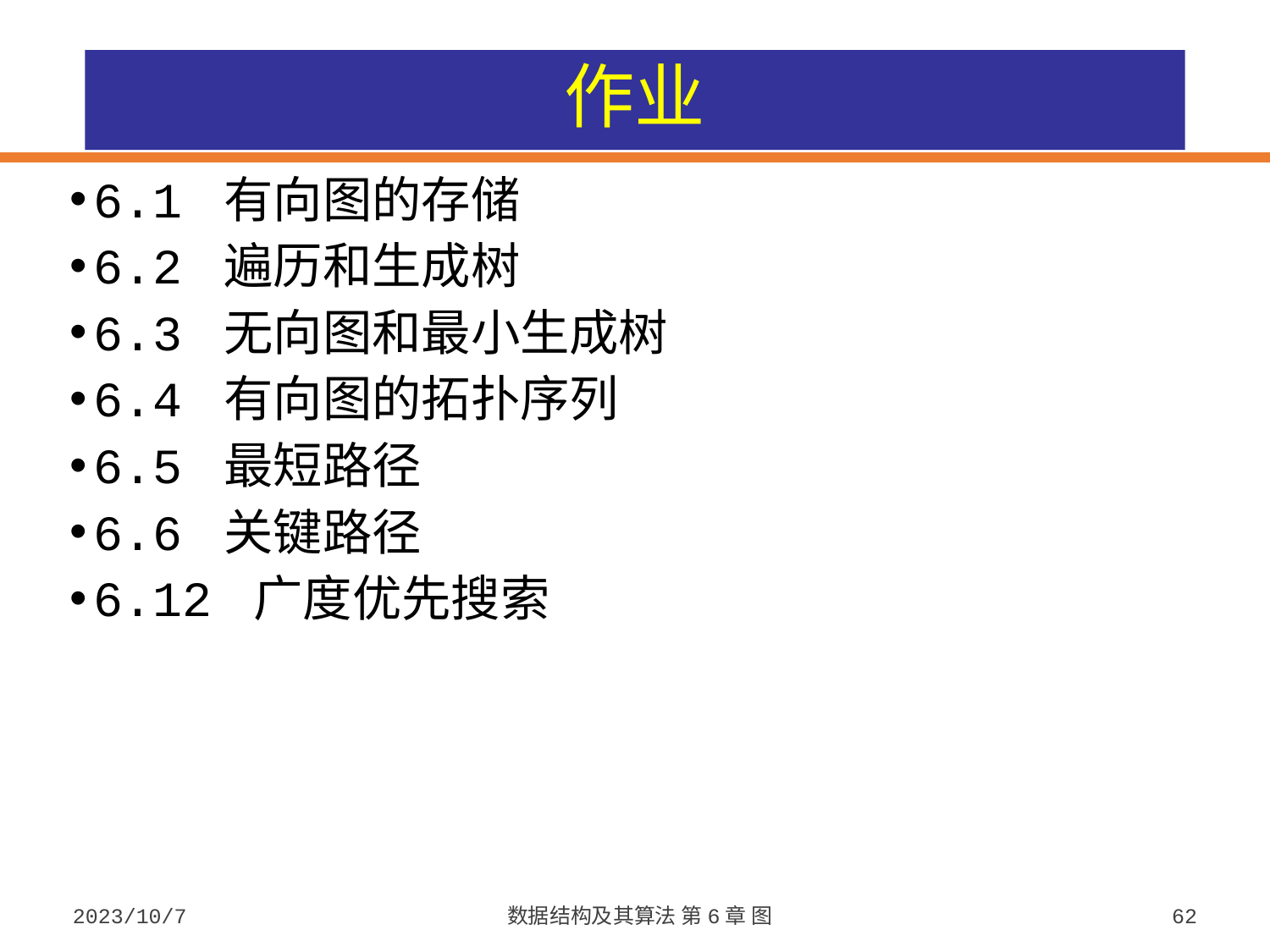

# 作业
6.1 有向图的存储
6.2 遍历和生成树
6.3 无向图和最小生成树
6.4 有向图的拓扑序列
6.5 最短路径
6.6 关键路径
6.12 广度优先搜索
2023/10/7
数据结构及其算法 第6章 图
62